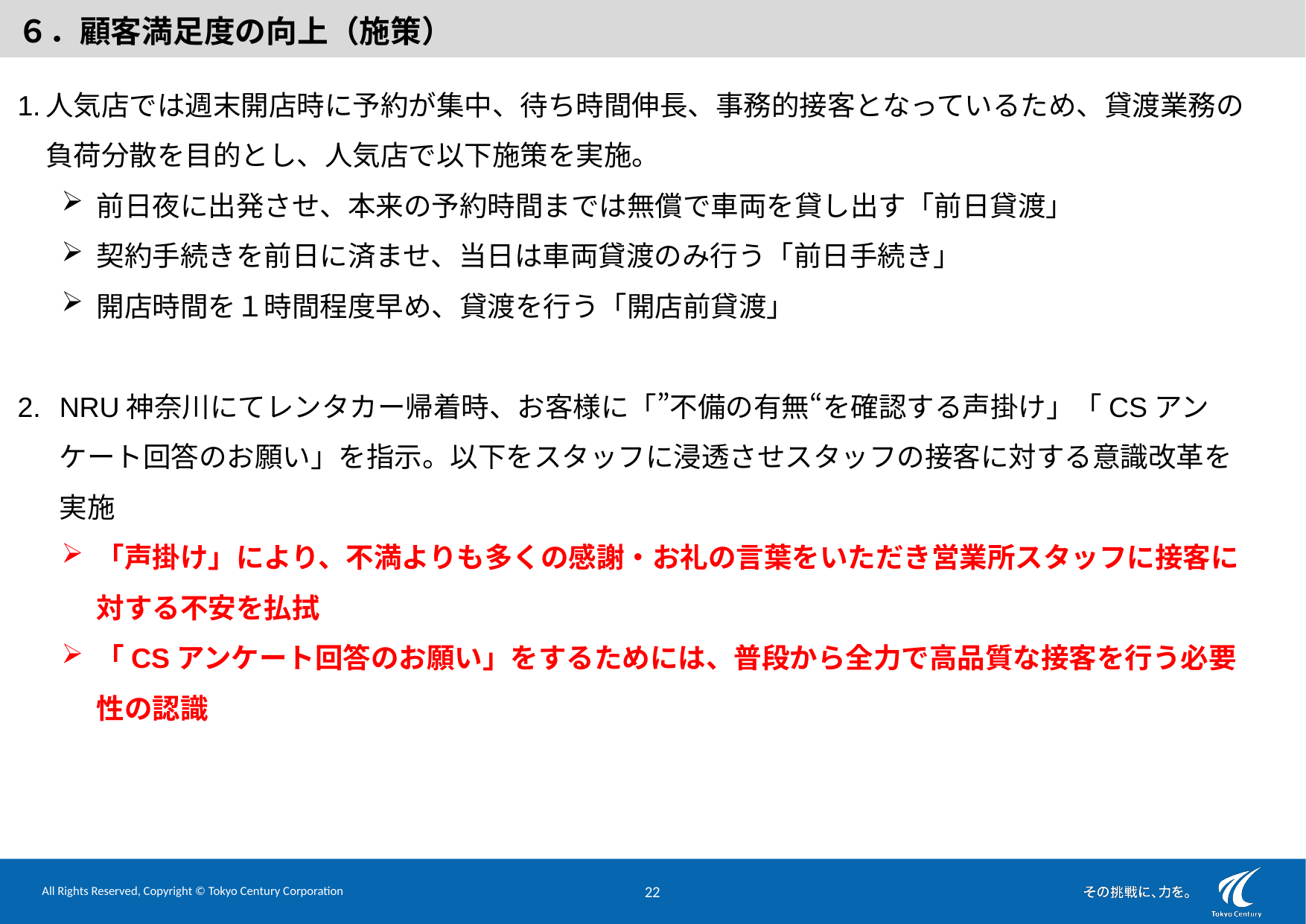

６．顧客満足度の向上（施策）
人気店では週末開店時に予約が集中、待ち時間伸長、事務的接客となっているため、貸渡業務の負荷分散を目的とし、人気店で以下施策を実施。
前日夜に出発させ、本来の予約時間までは無償で車両を貸し出す「前日貸渡」
契約手続きを前日に済ませ、当日は車両貸渡のみ行う「前日手続き」
開店時間を１時間程度早め、貸渡を行う「開店前貸渡」

NRU神奈川にてレンタカー帰着時、お客様に「”不備の有無“を確認する声掛け」「CSアンケート回答のお願い」を指示。以下をスタッフに浸透させスタッフの接客に対する意識改革を実施
「声掛け」により、不満よりも多くの感謝・お礼の言葉をいただき営業所スタッフに接客に対する不安を払拭
「CSアンケート回答のお願い」をするためには、普段から全力で高品質な接客を行う必要性の認識